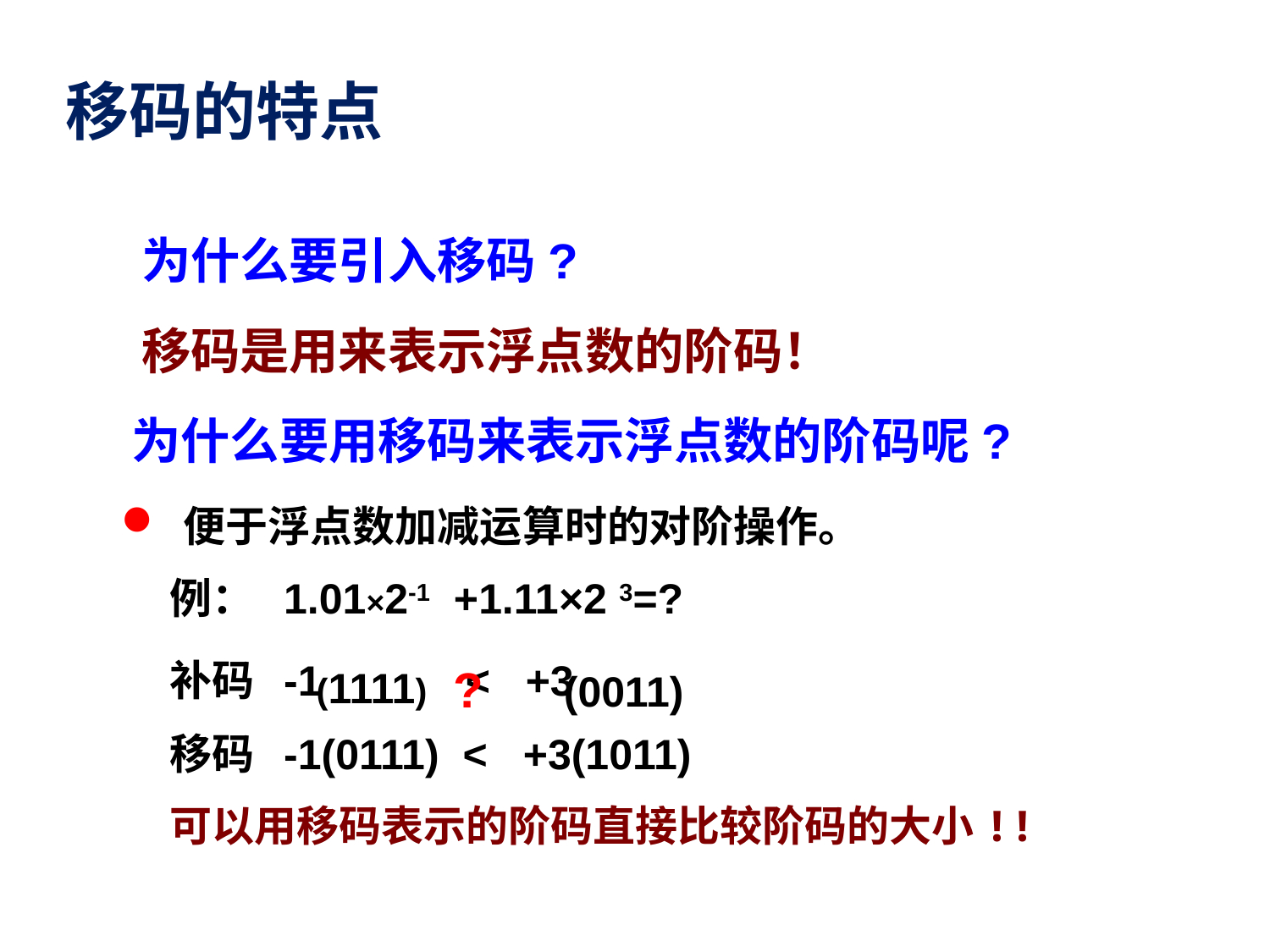

移码的特点
为什么要引入移码?
移码是用来表示浮点数的阶码！
为什么要用移码来表示浮点数的阶码呢?
 便于浮点数加减运算时的对阶操作。
    例：  1.01×2-1  +1.11×2 3=?
    补码  -1            <   +3
    移码  -1(0111)  <   +3(1011)
    可以用移码表示的阶码直接比较阶码的大小!!
?
(1111)
(0011)